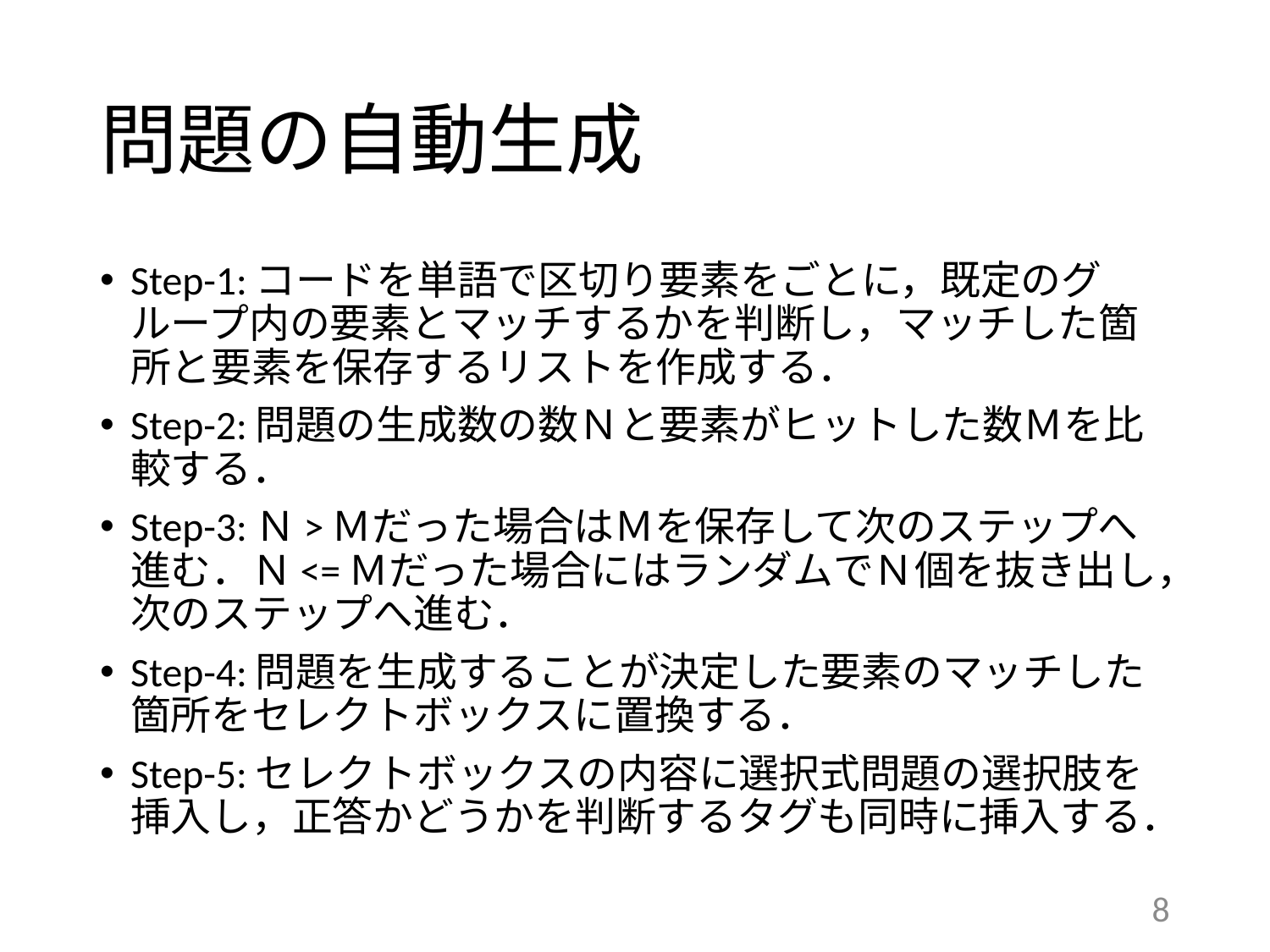

# 問題の自動生成
Step-1:コードを単語で区切り要素をごとに，既定のグループ内の要素とマッチするかを判断し，マッチした箇所と要素を保存するリストを作成する．
Step-2:問題の生成数の数Ｎと要素がヒットした数Ｍを比較する．
Step-3:Ｎ>Ｍだった場合はＭを保存して次のステップへ進む．Ｎ<=Ｍだった場合にはランダムでＮ個を抜き出し，次のステップへ進む．
Step-4:問題を生成することが決定した要素のマッチした箇所をセレクトボックスに置換する．
Step-5:セレクトボックスの内容に選択式問題の選択肢を挿入し，正答かどうかを判断するタグも同時に挿入する．
8